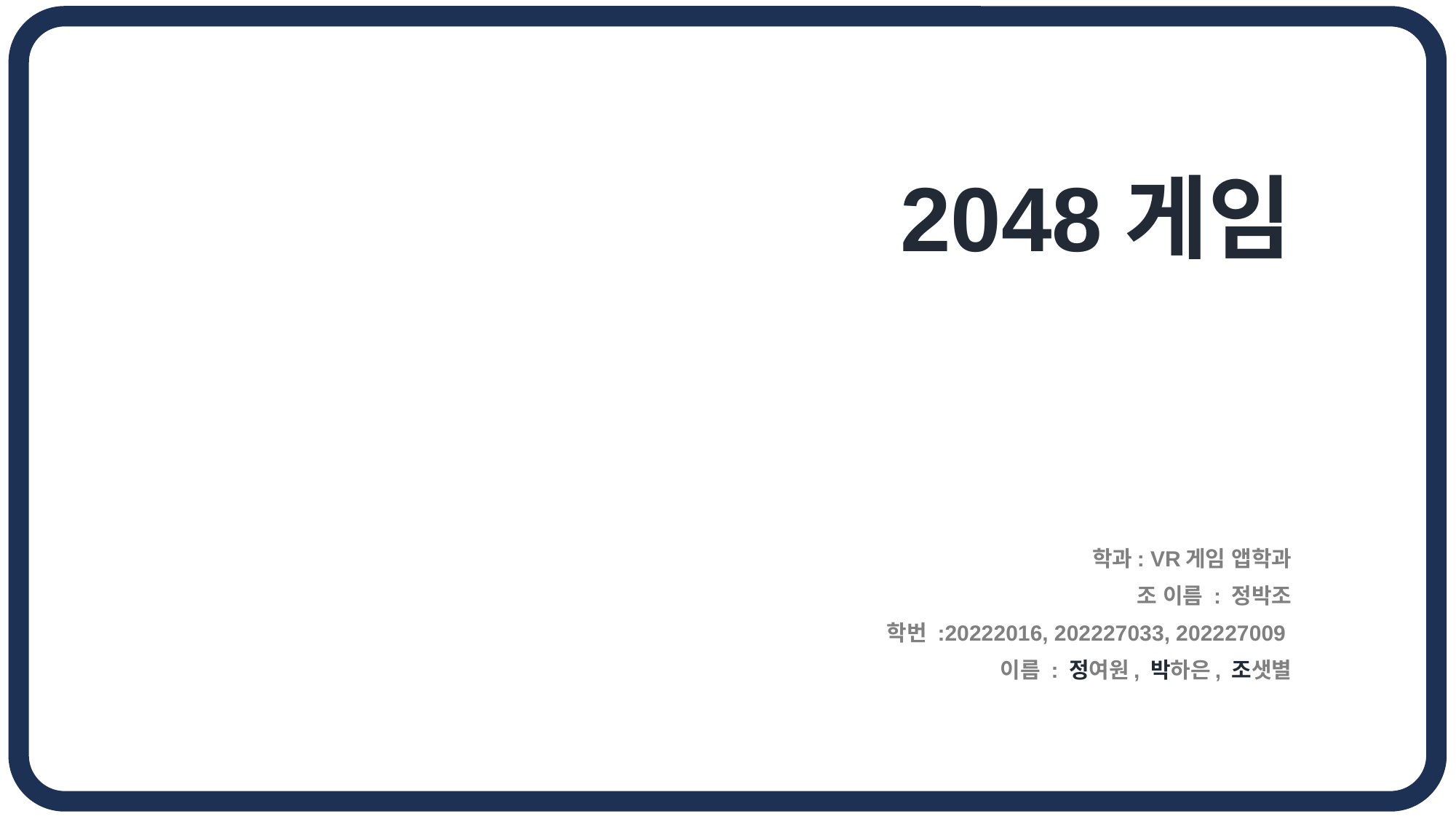

# 2048게임
학과: VR게임 앱학과
조 이름 : 정박조
학번 :20222016, 202227033, 202227009
	이름 : 정여원, 박하은, 조샛별